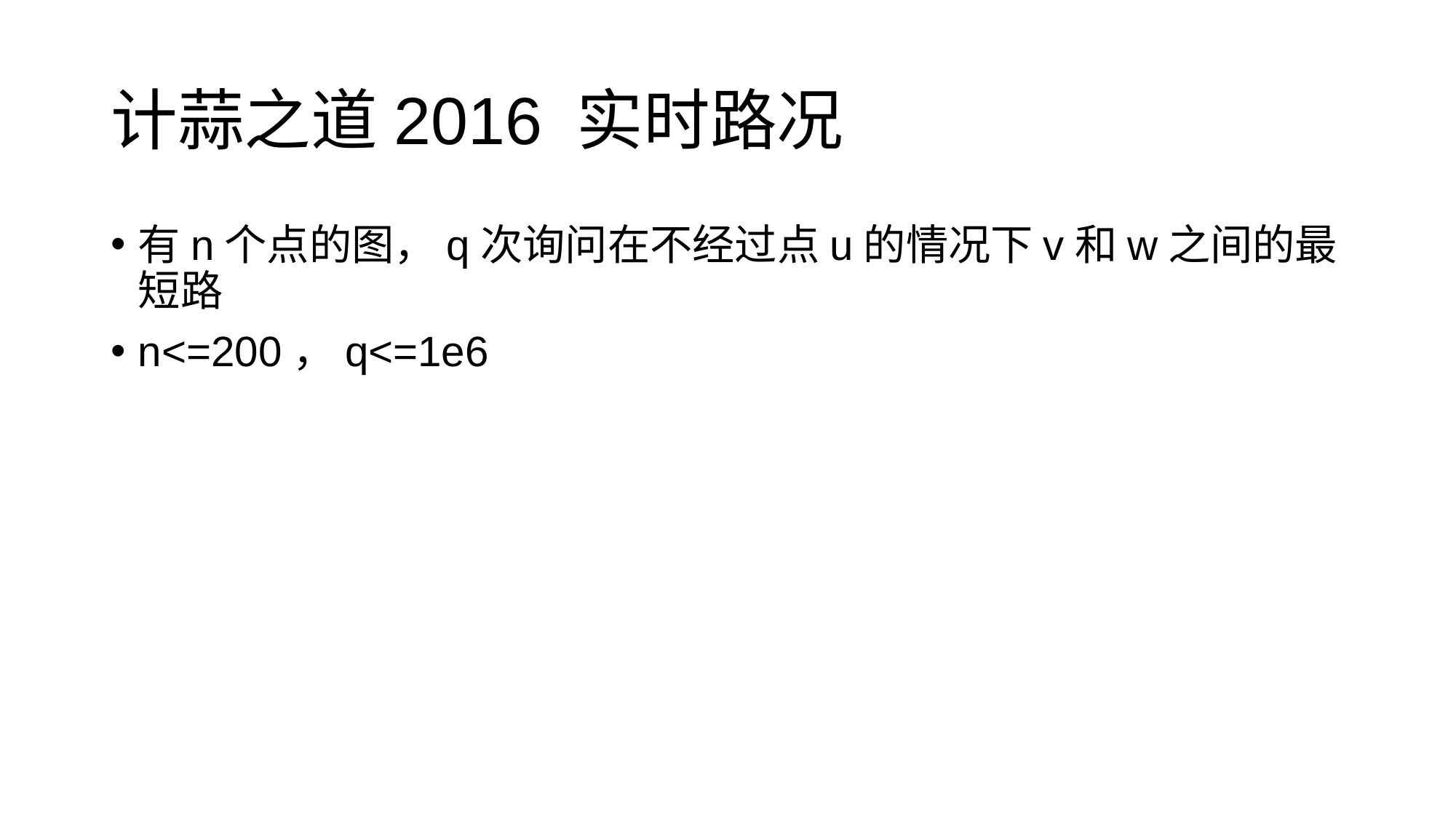

# 计蒜之道2016 实时路况
有n个点的图，q次询问在不经过点u的情况下v和w之间的最短路
n<=200，q<=1e6